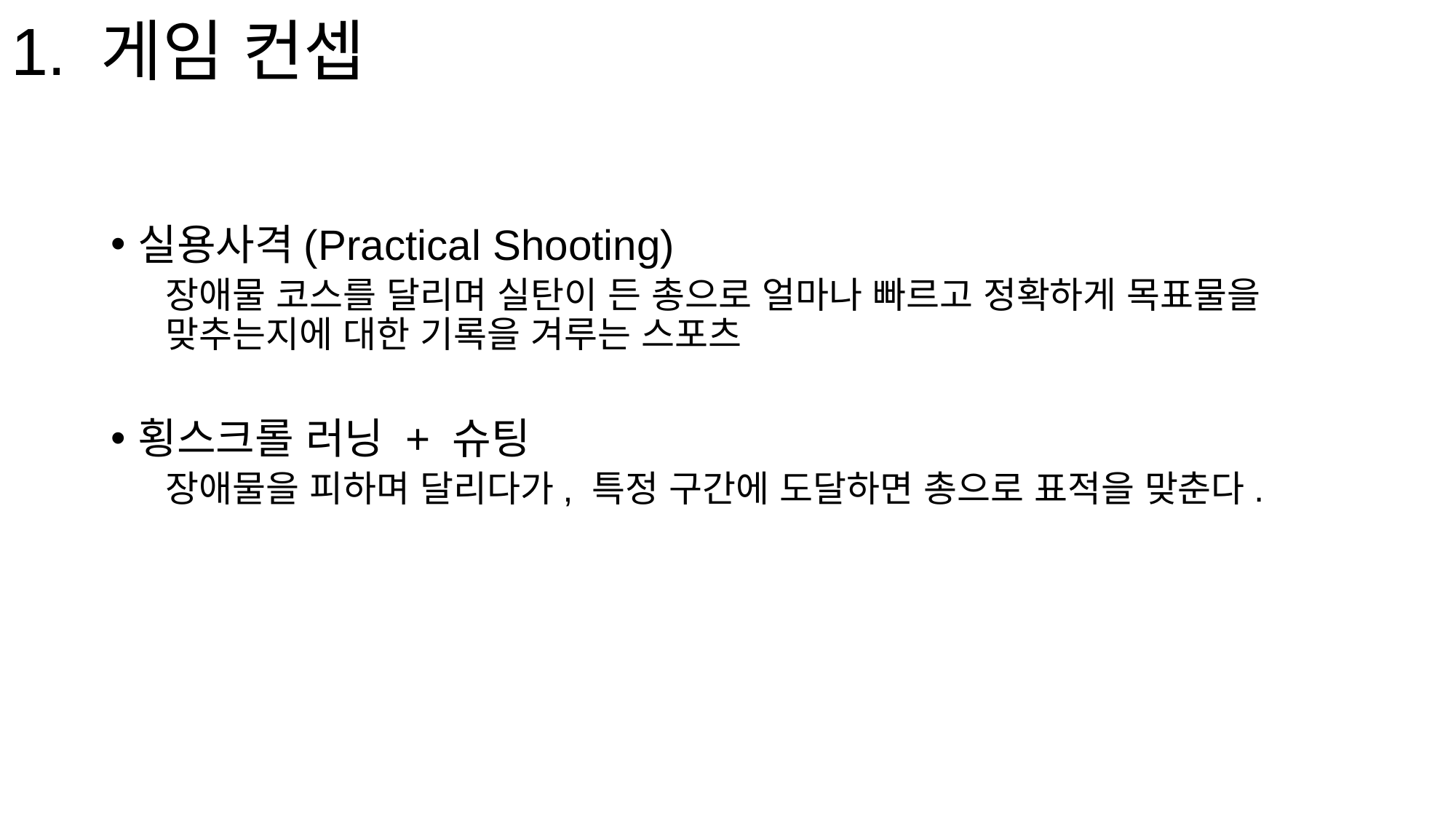

# 1. 게임 컨셉
실용사격(Practical Shooting)
장애물 코스를 달리며 실탄이 든 총으로 얼마나 빠르고 정확하게 목표물을 맞추는지에 대한 기록을 겨루는 스포츠

횡스크롤 러닝 + 슈팅
장애물을 피하며 달리다가, 특정 구간에 도달하면 총으로 표적을 맞춘다.